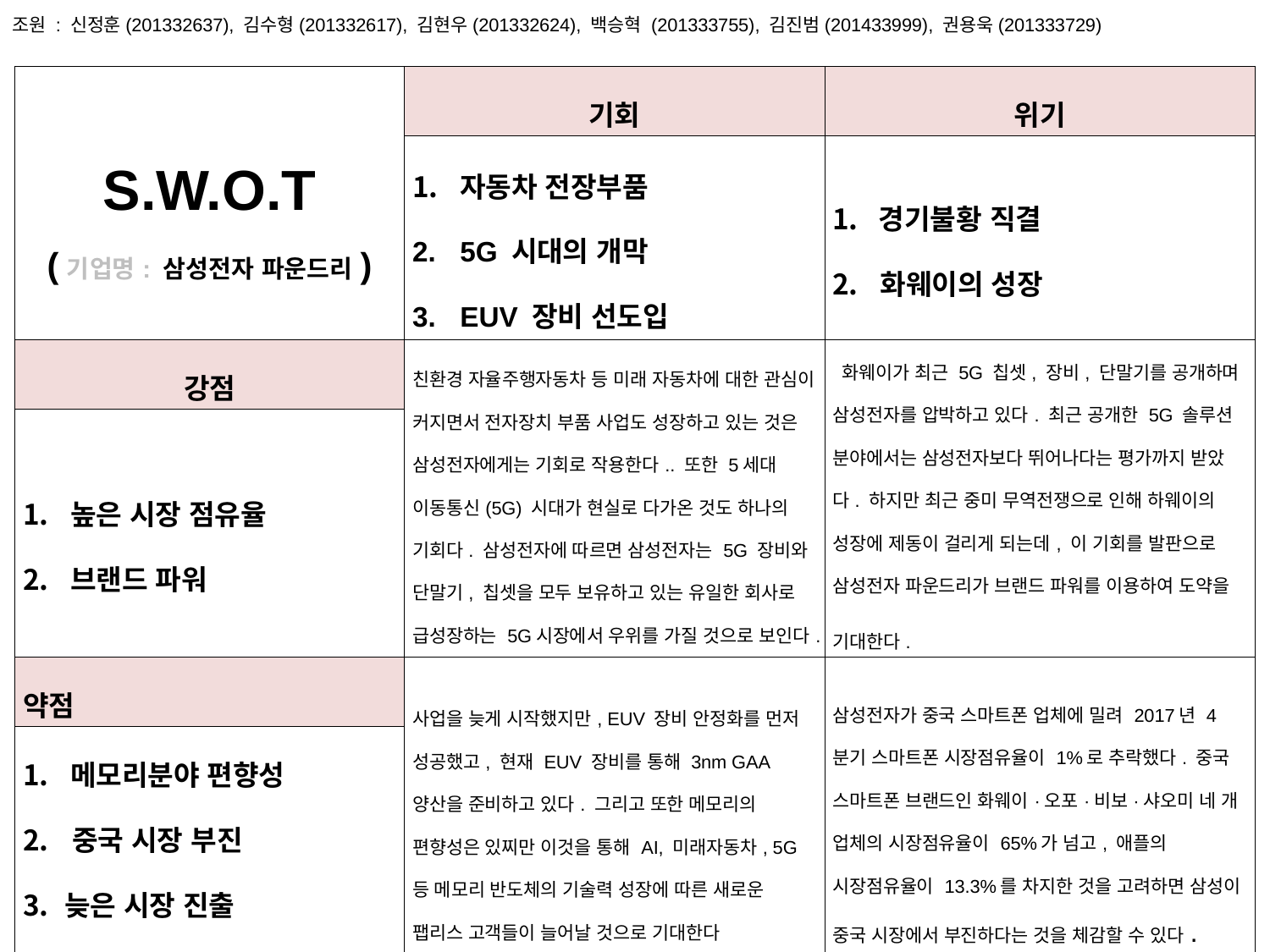

조원 : 신정훈(201332637), 김수형(201332617), 김현우(201332624), 백승혁 (201333755), 김진범(201433999), 권용욱(201333729)
| S.W.O.T (기업명: 삼성전자 파운드리) | 기회 | 위기 |
| --- | --- | --- |
|  | 자동차 전장부품 5G 시대의 개막 EUV 장비 선도입 | 경기불황 직결 화웨이의 성장 |
| 강점 | 친환경 자율주행자동차 등 미래 자동차에 대한 관심이 커지면서 전자장치 부품 사업도 성장하고 있는 것은 삼성전자에게는 기회로 작용한다.. 또한 5세대 이동통신(5G) 시대가 현실로 다가온 것도 하나의 기회다. 삼성전자에 따르면 삼성전자는 5G 장비와 단말기, 칩셋을 모두 보유하고 있는 유일한 회사로 급성장하는 5G시장에서 우위를 가질 것으로 보인다. | 화웨이가 최근 5G 칩셋, 장비, 단말기를 공개하며 삼성전자를 압박하고 있다. 최근 공개한 5G 솔루션 분야에서는 삼성전자보다 뛰어나다는 평가까지 받았다. 하지만 최근 중미 무역전쟁으로 인해 하웨이의 성장에 제동이 걸리게 되는데, 이 기회를 발판으로 삼성전자 파운드리가 브랜드 파워를 이용하여 도약을 기대한다. |
| 높은 시장 점유율 브랜드 파워 |  |  |
| 약점 | 사업을 늦게 시작했지만, EUV 장비 안정화를 먼저 성공했고, 현재 EUV 장비를 통해 3nm GAA 양산을 준비하고 있다. 그리고 또한 메모리의 편향성은 있찌만 이것을 통해 AI, 미래자동차, 5G등 메모리 반도체의 기술력 성장에 따른 새로운 팹리스 고객들이 늘어날 것으로 기대한다 | 삼성전자가 중국 스마트폰 업체에 밀려 2017년 4분기 스마트폰 시장점유율이 1%로 추락했다. 중국 스마트폰 브랜드인 화웨이·오포·비보·샤오미 네 개 업체의 시장점유율이 65%가 넘고, 애플의 시장점유율이 13.3%를 차지한 것을 고려하면 삼성이 중국 시장에서 부진하다는 것을 체감할 수 있다. |
| 메모리분야 편향성 중국 시장 부진 늦은 시장 진출 |  |  |